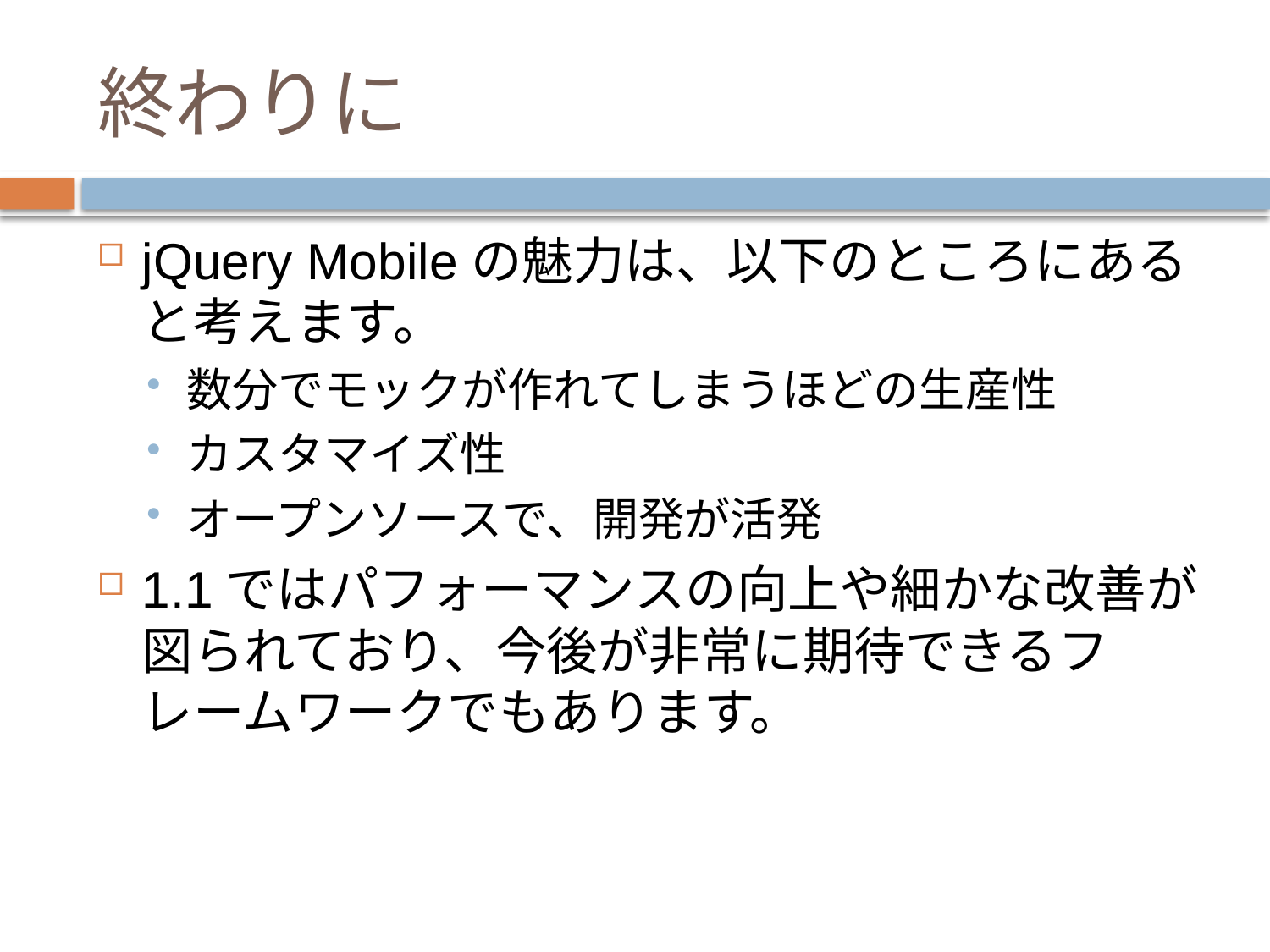

# 終わりに
jQuery Mobileの魅力は、以下のところにあると考えます。
数分でモックが作れてしまうほどの生産性
カスタマイズ性
オープンソースで、開発が活発
1.1ではパフォーマンスの向上や細かな改善が図られており、今後が非常に期待できるフレームワークでもあります。